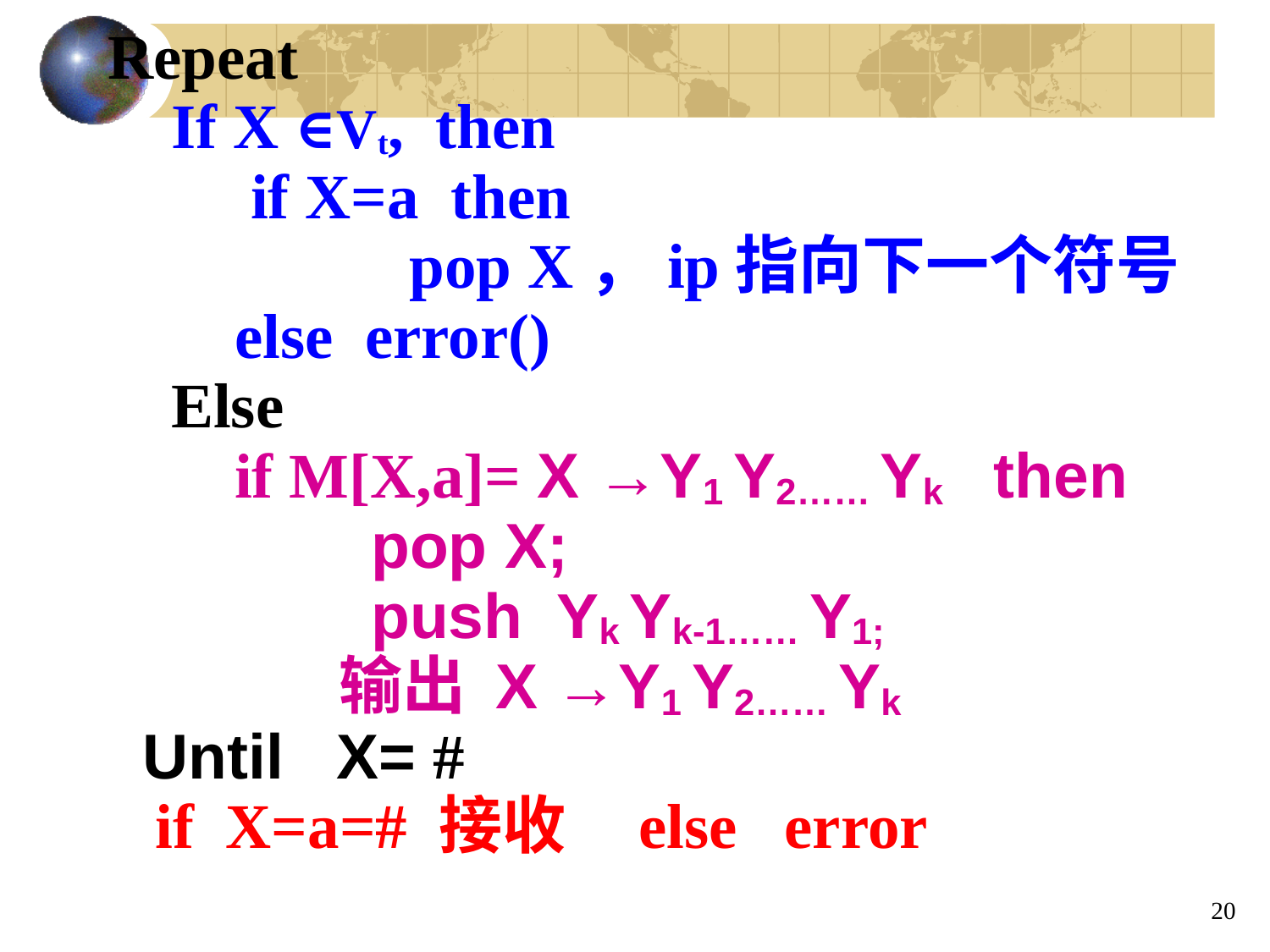

Repeat
    If X ∈Vt,  then
         if X=a  then
                   pop X，ip指向下一个符号
        else  error()
    Else
        if M[X,a]= X →Y1 Y2…… Yk     then
               pop X;
               push  Yk Yk-1…… Y1;
               输出 X →Y1 Y2…… Yk
  Until   X= #
   if  X=a=# 接收    else   error
20